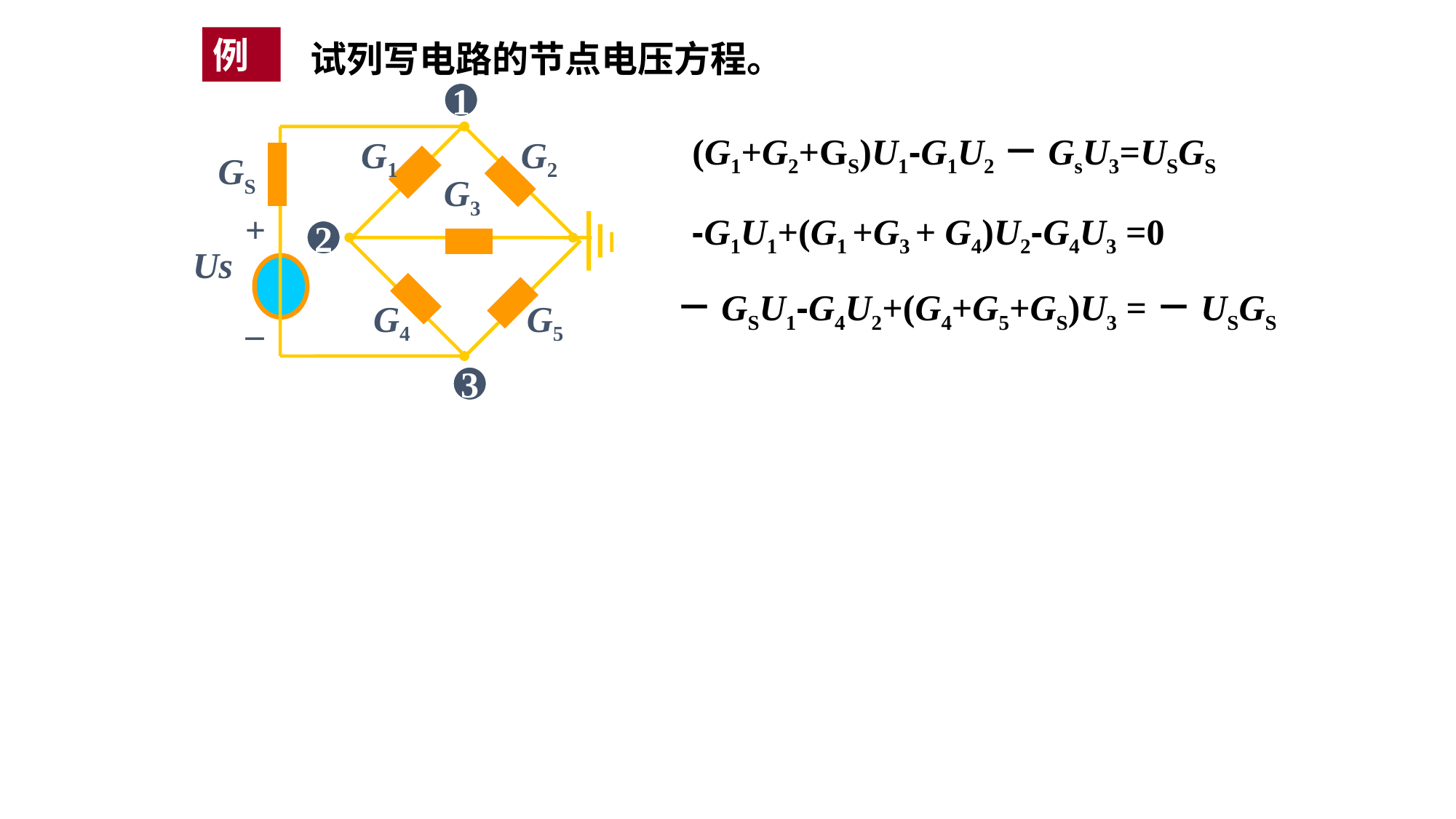

例
试列写电路的节点电压方程。
1

G1
G2
GS

G3
+

2

Us

G4
G5
_

3
(G1+G2+GS)U1-G1U2－GsU3=USGS
-G1U1+(G1 +G3 + G4)U2-G4U3 =0
－GSU1-G4U2+(G4+G5+GS)U3 =－USGS